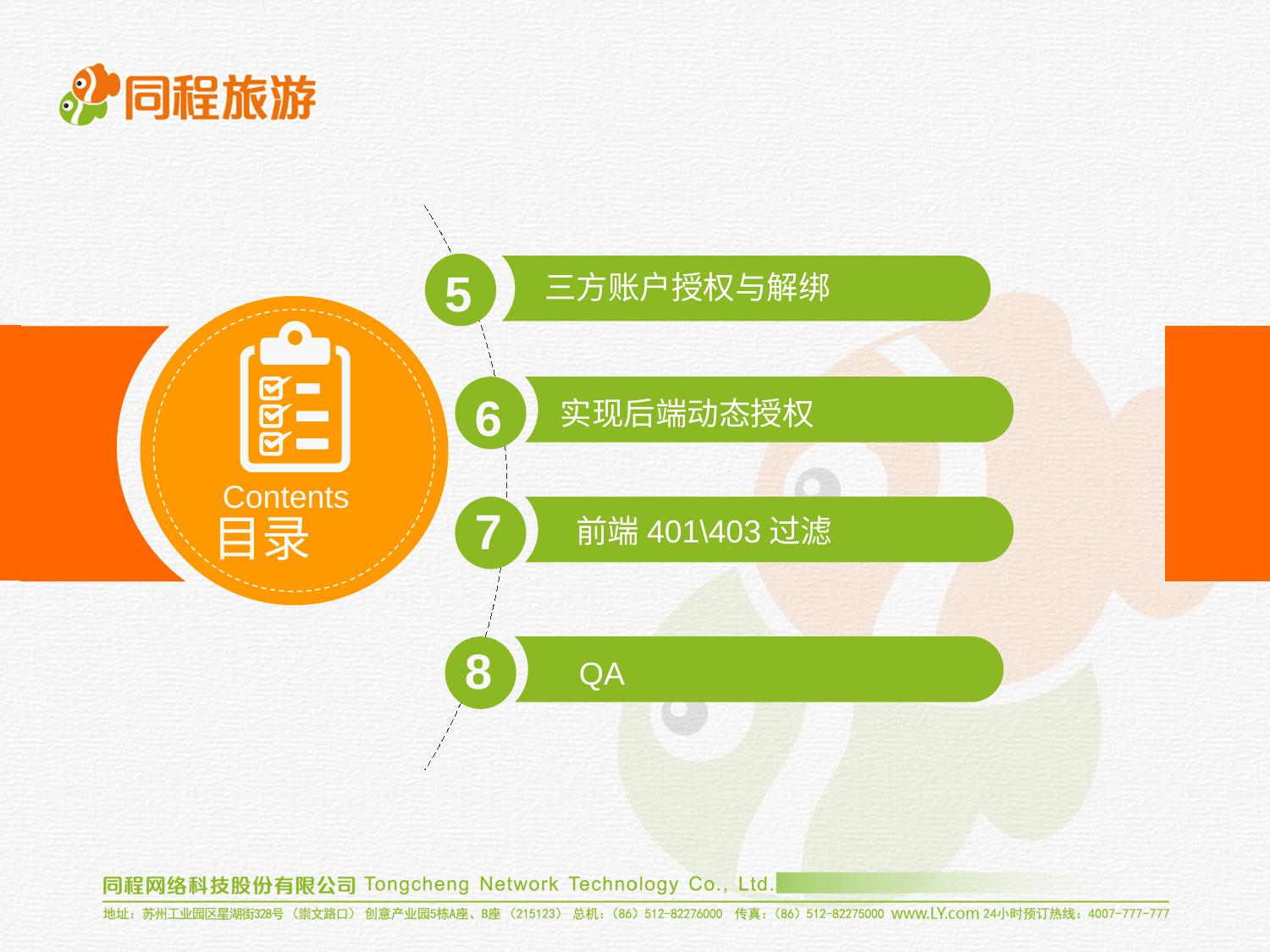

5
三方账户授权与解绑

6
实现后端动态授权
Contents
7

目录
前端401\403过滤
8

QA